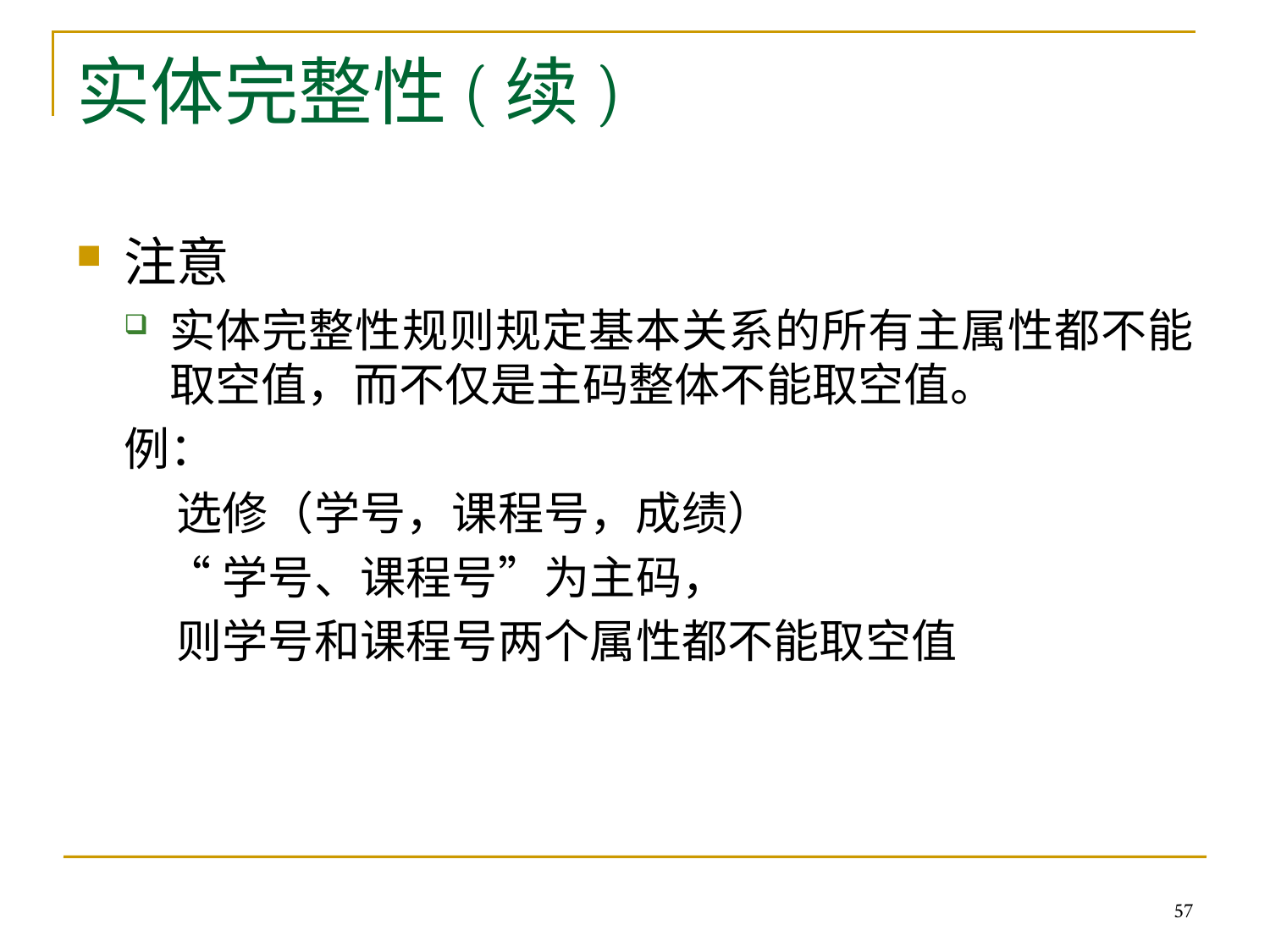

# 实体完整性(续)
注意
实体完整性规则规定基本关系的所有主属性都不能取空值，而不仅是主码整体不能取空值。
例：
    选修（学号，课程号，成绩）
    “学号、课程号”为主码，
    则学号和课程号两个属性都不能取空值
57